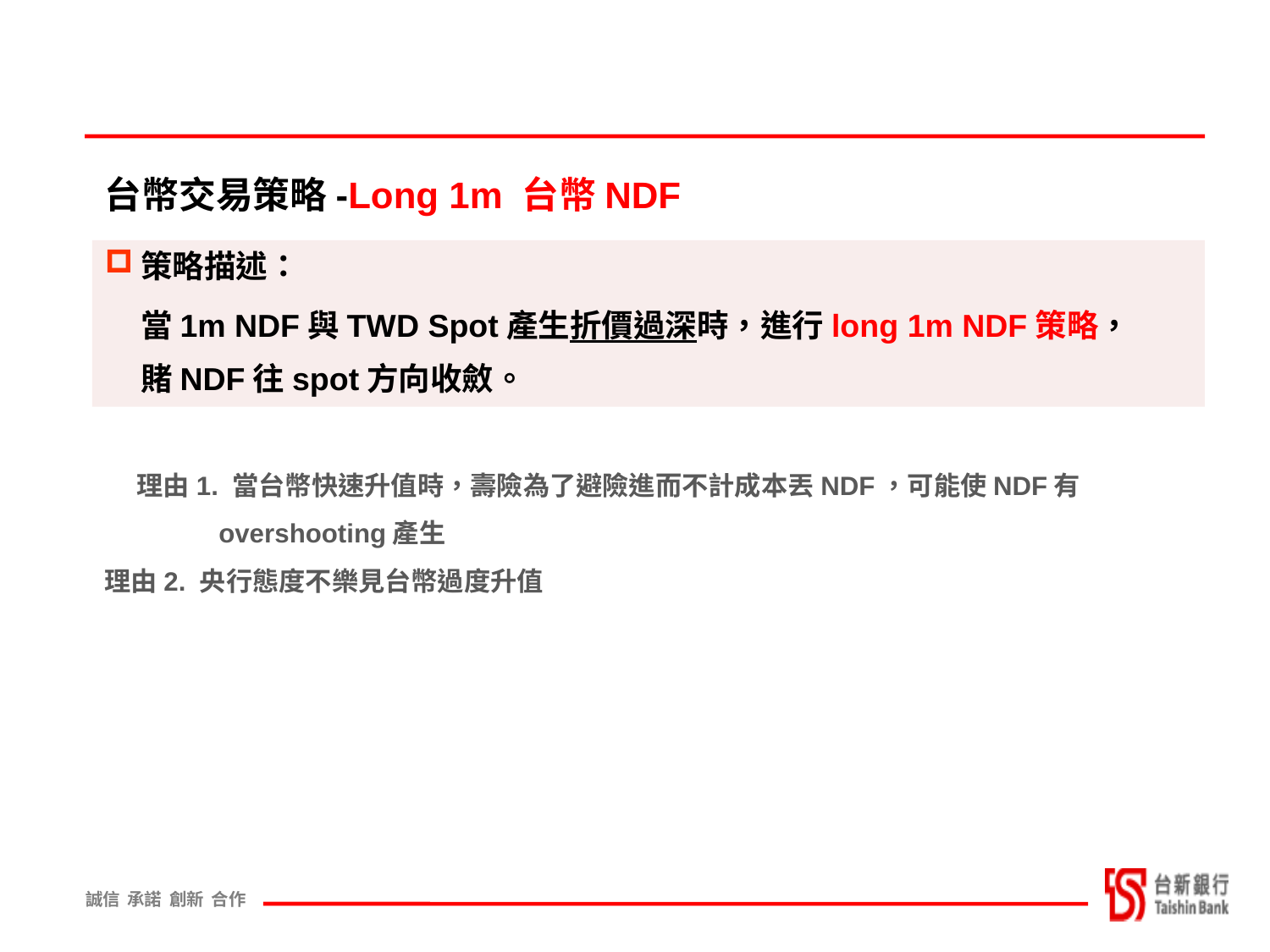

# 台幣交易策略-Long 1m 台幣NDF
策略描述：
當1m NDF與TWD Spot產生折價過深時，進行long 1m NDF策略，
賭NDF往spot方向收斂。

理由1. 當台幣快速升值時，壽險為了避險進而不計成本丟NDF，可能使NDF有overshooting產生
理由2. 央行態度不樂見台幣過度升值